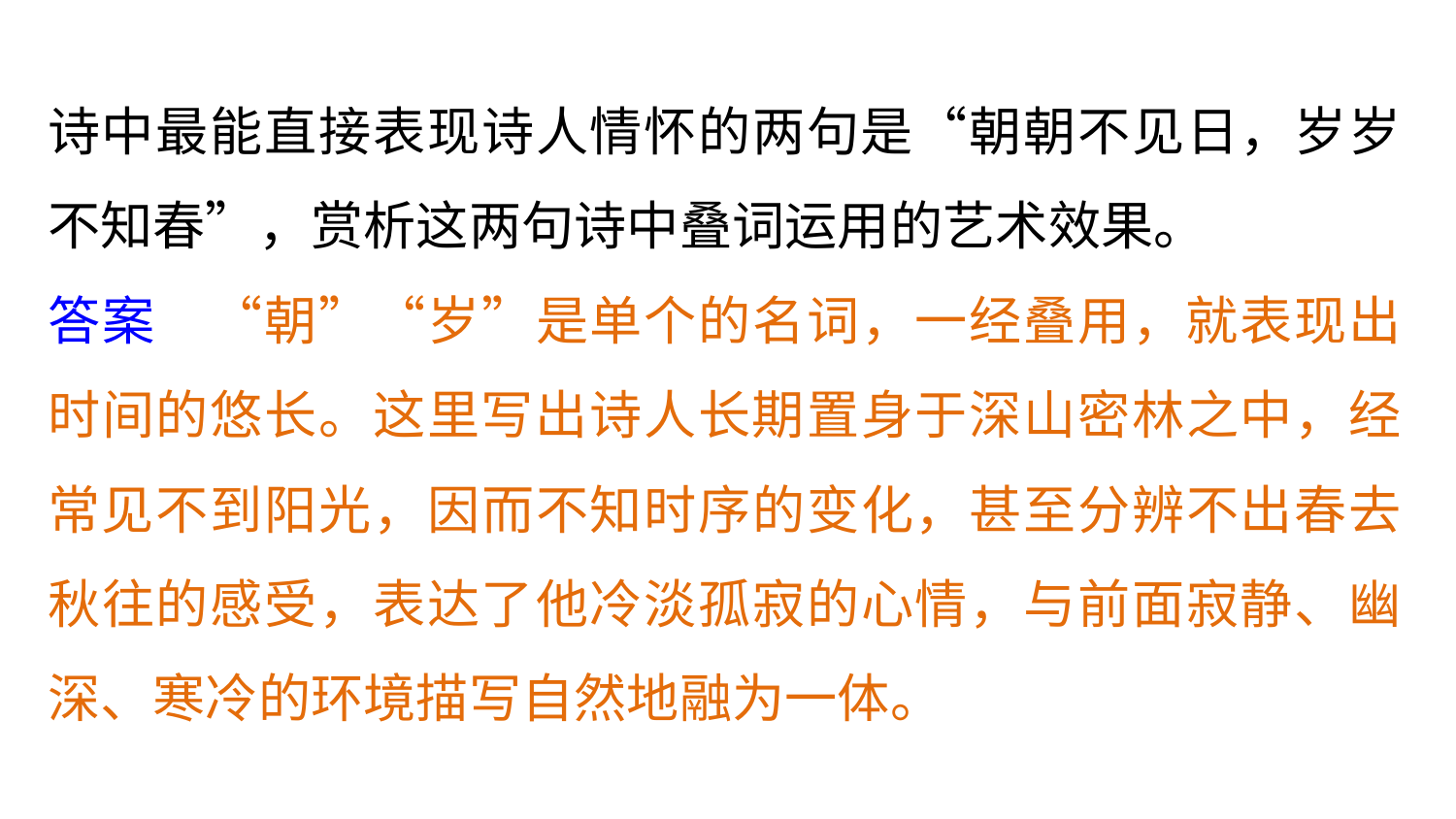

诗中最能直接表现诗人情怀的两句是“朝朝不见日，岁岁不知春”，赏析这两句诗中叠词运用的艺术效果。
答案　“朝”“岁”是单个的名词，一经叠用，就表现出时间的悠长。这里写出诗人长期置身于深山密林之中，经常见不到阳光，因而不知时序的变化，甚至分辨不出春去秋往的感受，表达了他冷淡孤寂的心情，与前面寂静、幽深、寒冷的环境描写自然地融为一体。